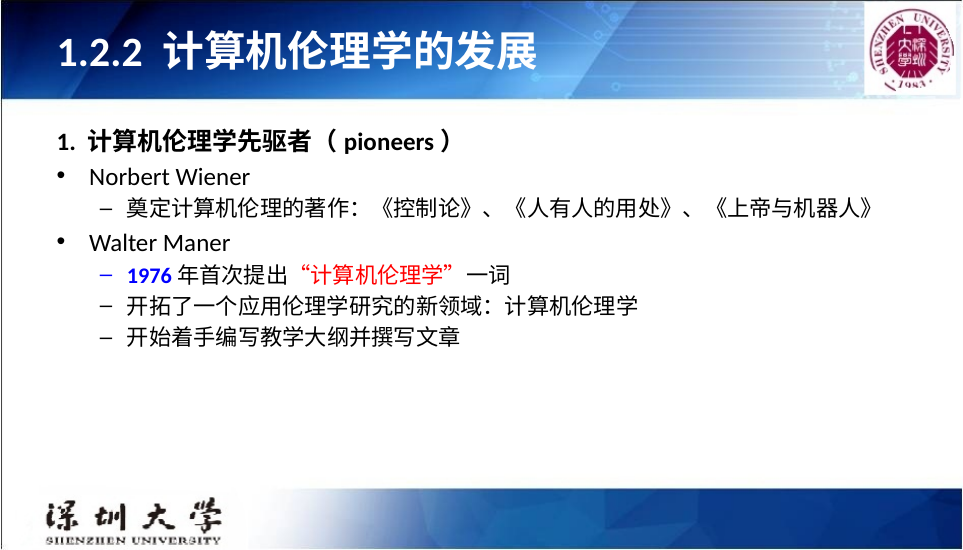

# 1.2.2 计算机伦理学的发展
1. 计算机伦理学先驱者（pioneers）
Norbert Wiener
奠定计算机伦理的著作：《控制论》、《人有人的用处》、《上帝与机器人》
Walter Maner
1976年首次提出“计算机伦理学”一词
开拓了一个应用伦理学研究的新领域：计算机伦理学
开始着手编写教学大纲并撰写文章

18